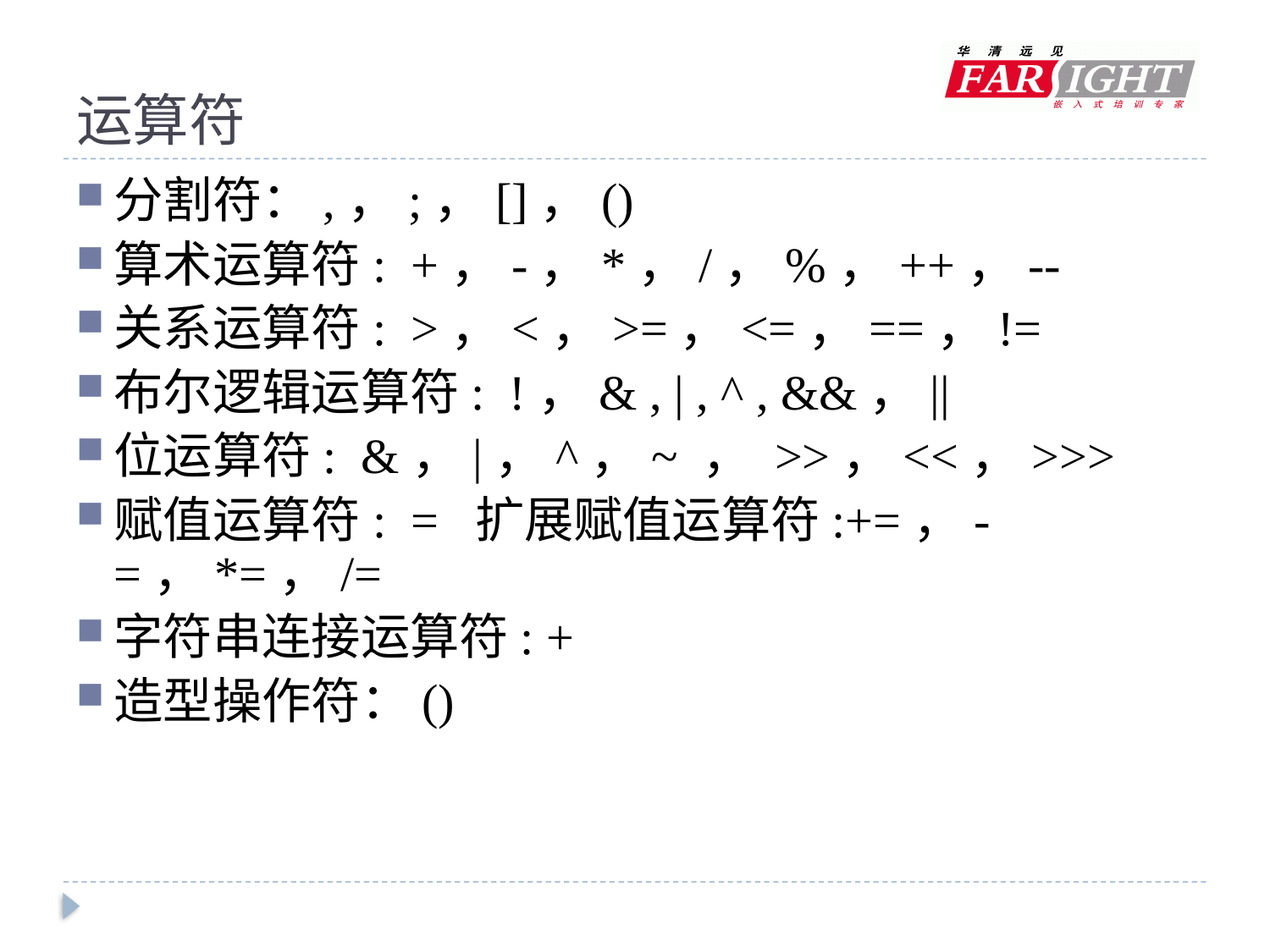

# 运算符
分割符：,，;，[]，()
算术运算符:  +，-，*，/，%，++，--
关系运算符:  >，<，>=，<=，==，!=
布尔逻辑运算符:  !，& , | , ^ , &&，||
位运算符:  &，|，^，~ ， >>，<<，>>>
赋值运算符:  =  扩展赋值运算符:+=，-=，*=，/=
字符串连接运算符: +
造型操作符：()